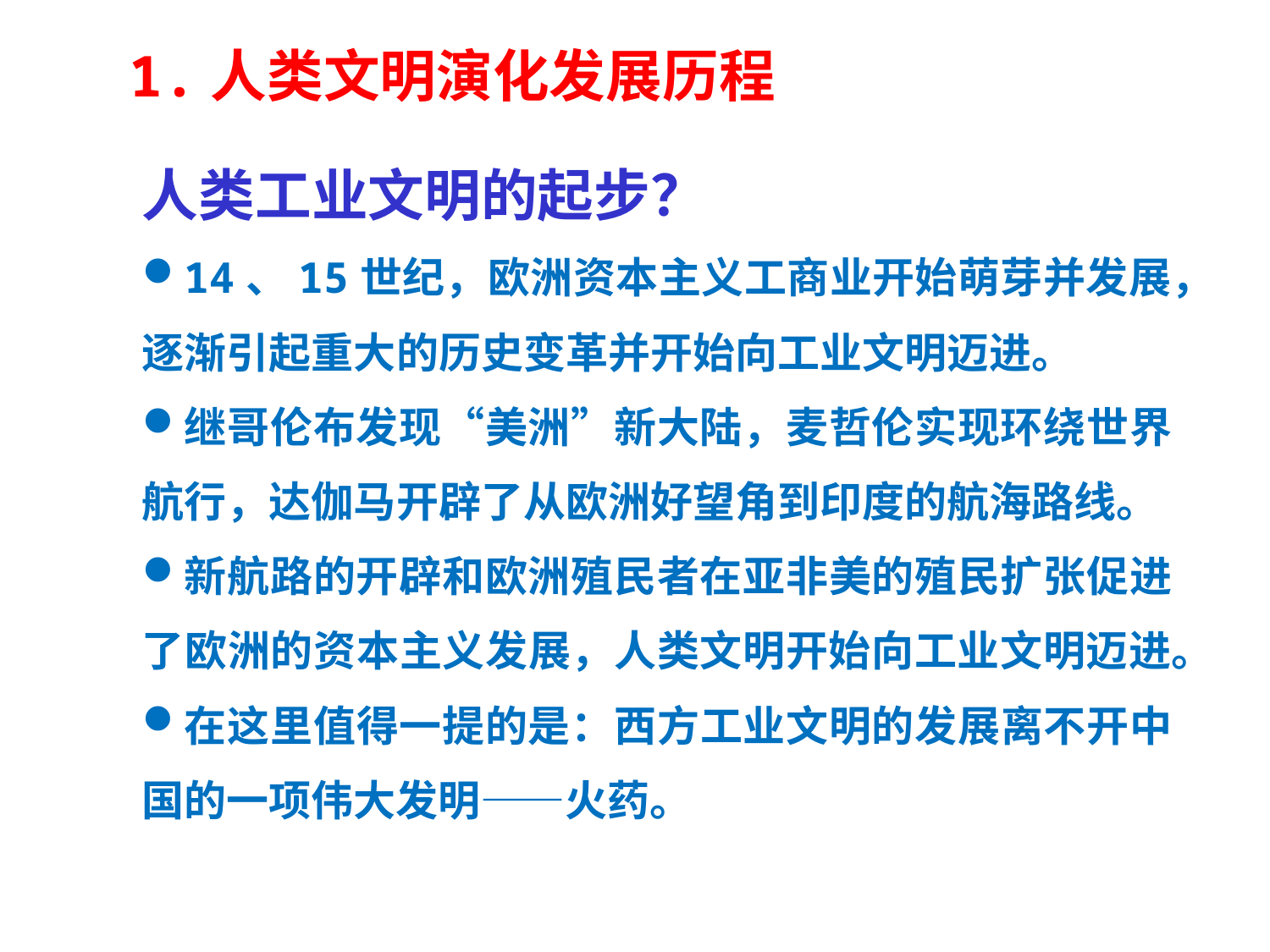

1.人类文明演化发展历程
人类工业文明的起步？
14、15世纪，欧洲资本主义工商业开始萌芽并发展，逐渐引起重大的历史变革并开始向工业文明迈进。
继哥伦布发现“美洲”新大陆，麦哲伦实现环绕世界航行，达伽马开辟了从欧洲好望角到印度的航海路线。
新航路的开辟和欧洲殖民者在亚非美的殖民扩张促进了欧洲的资本主义发展，人类文明开始向工业文明迈进。
在这里值得一提的是：西方工业文明的发展离不开中国的一项伟大发明——火药。